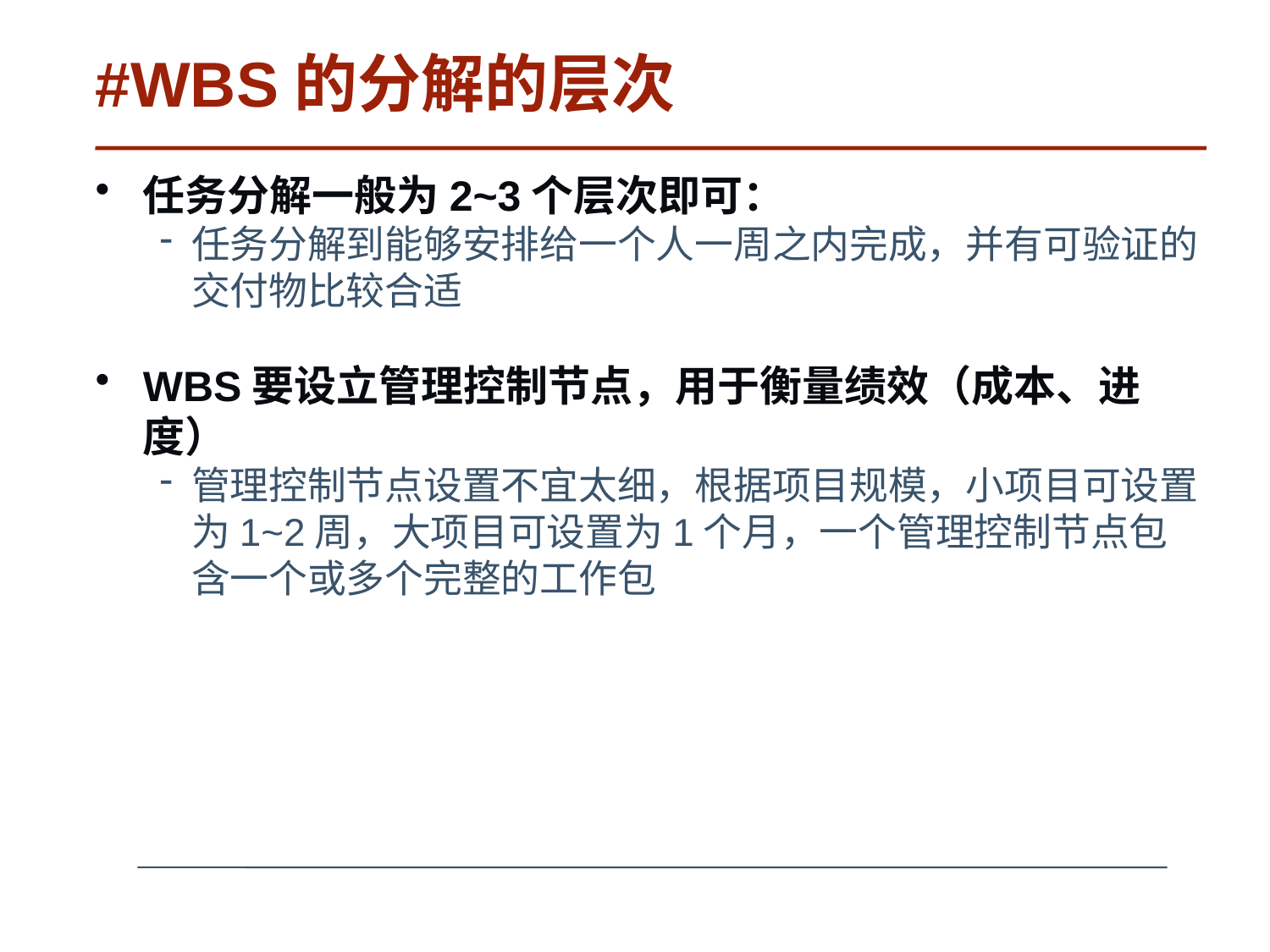

# #WBS的分解的层次
任务分解一般为2~3个层次即可：
任务分解到能够安排给一个人一周之内完成，并有可验证的交付物比较合适

WBS要设立管理控制节点，用于衡量绩效（成本、进度）
管理控制节点设置不宜太细，根据项目规模，小项目可设置为1~2周，大项目可设置为1个月，一个管理控制节点包含一个或多个完整的工作包